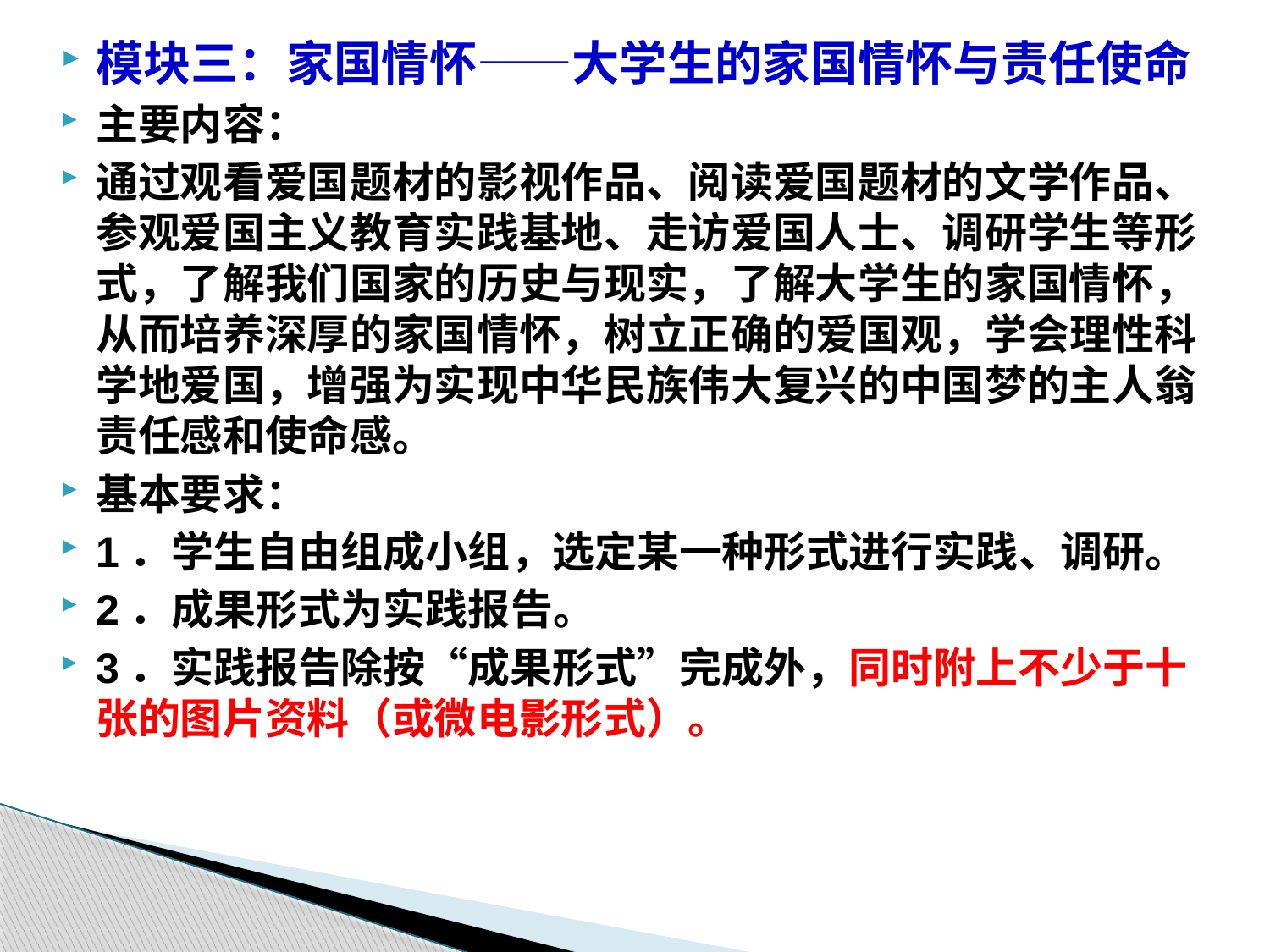

模块三：家国情怀——大学生的家国情怀与责任使命
主要内容：
通过观看爱国题材的影视作品、阅读爱国题材的文学作品、参观爱国主义教育实践基地、走访爱国人士、调研学生等形式，了解我们国家的历史与现实，了解大学生的家国情怀，从而培养深厚的家国情怀，树立正确的爱国观，学会理性科学地爱国，增强为实现中华民族伟大复兴的中国梦的主人翁责任感和使命感。
基本要求：
1．学生自由组成小组，选定某一种形式进行实践、调研。
2．成果形式为实践报告。
3．实践报告除按“成果形式”完成外，同时附上不少于十张的图片资料（或微电影形式）。